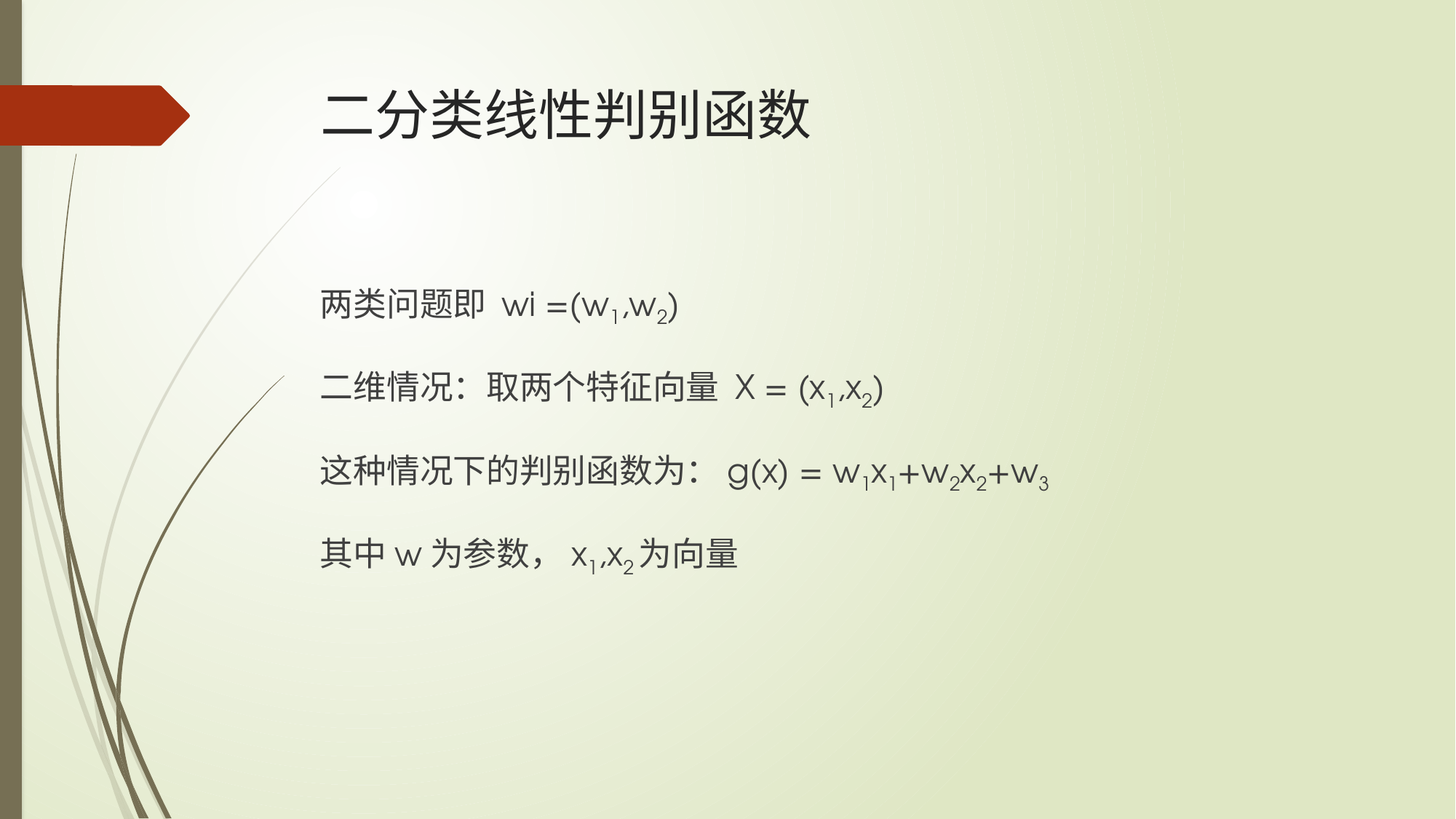

# 二分类线性判别函数
两类问题即 wi =(w1,w2)
二维情况：取两个特征向量 X = (x1,x2)
这种情况下的判别函数为：g(x) = w1x1+w2x2+w3
其中w为参数，x1,x2为向量